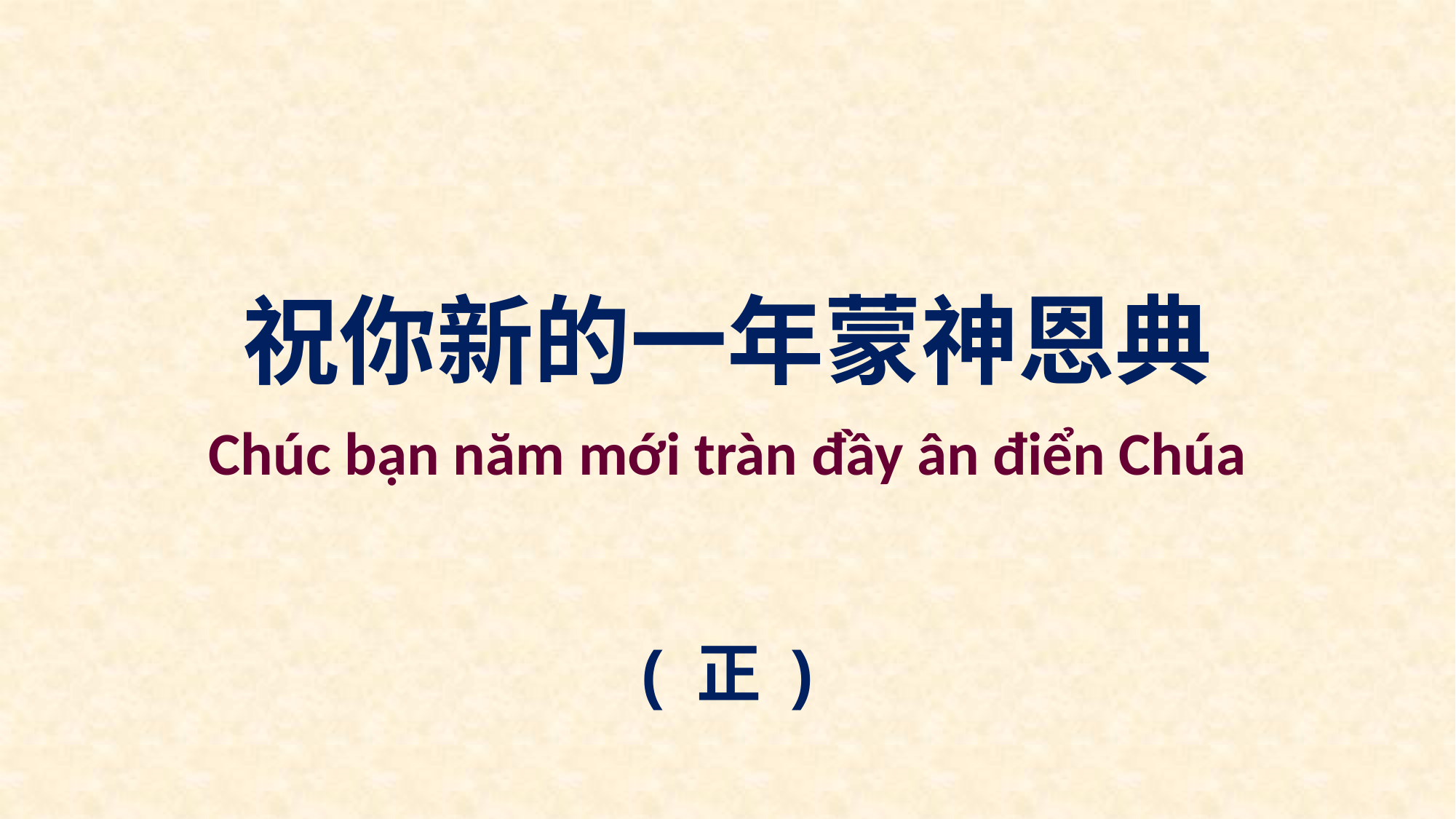

祝你新的一年蒙神恩典
Chúc bạn năm mới tràn đầy ân điển Chúa
( 正 )